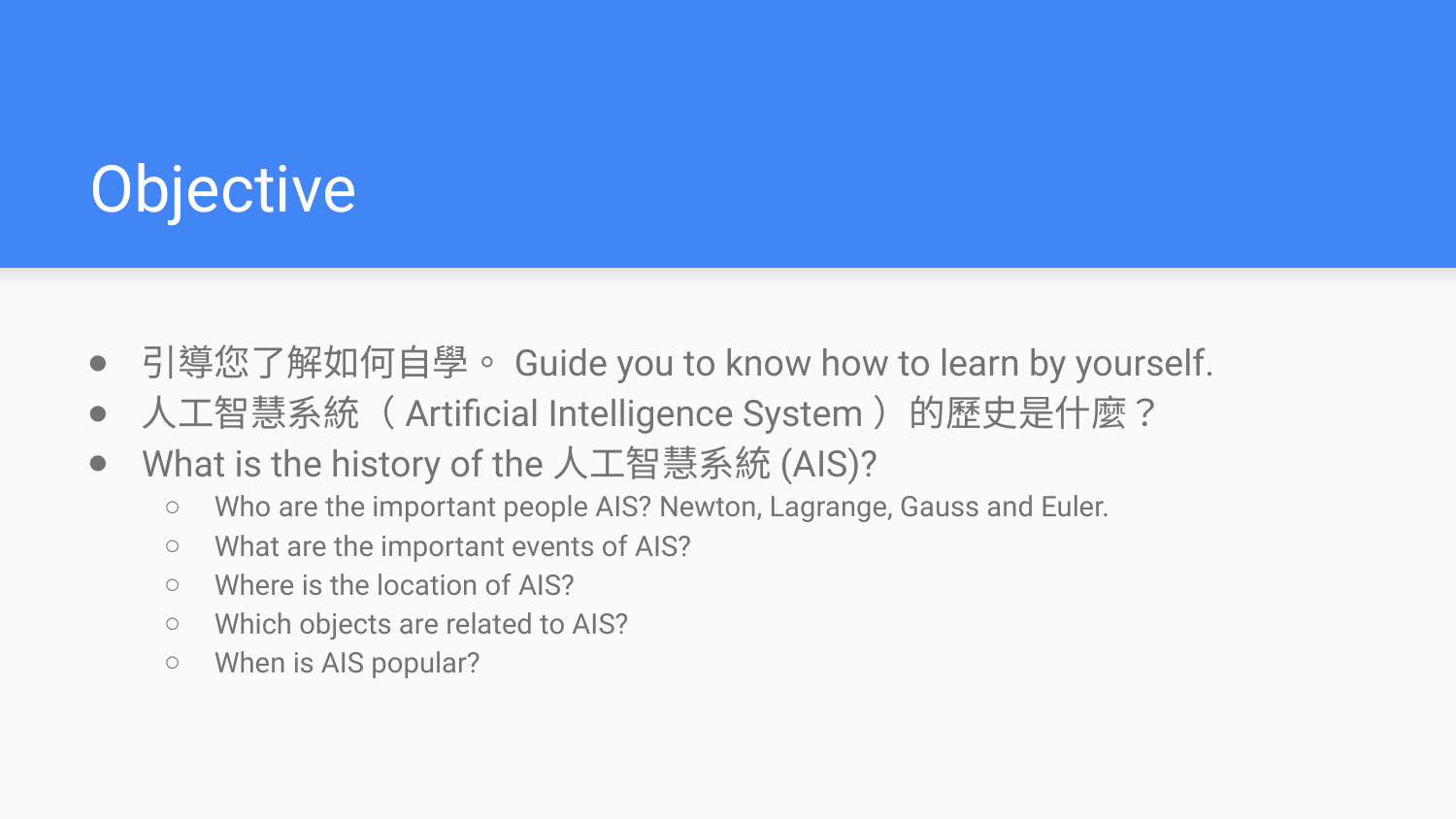

# Objective
引導您了解如何自學。Guide you to know how to learn by yourself.
人工智慧系統（Artificial Intelligence System）的歷史是什麼？
What is the history of the人工智慧系統(AIS)?
Who are the important people AIS? Newton, Lagrange, Gauss and Euler.
What are the important events of AIS?
Where is the location of AIS?
Which objects are related to AIS?
When is AIS popular?